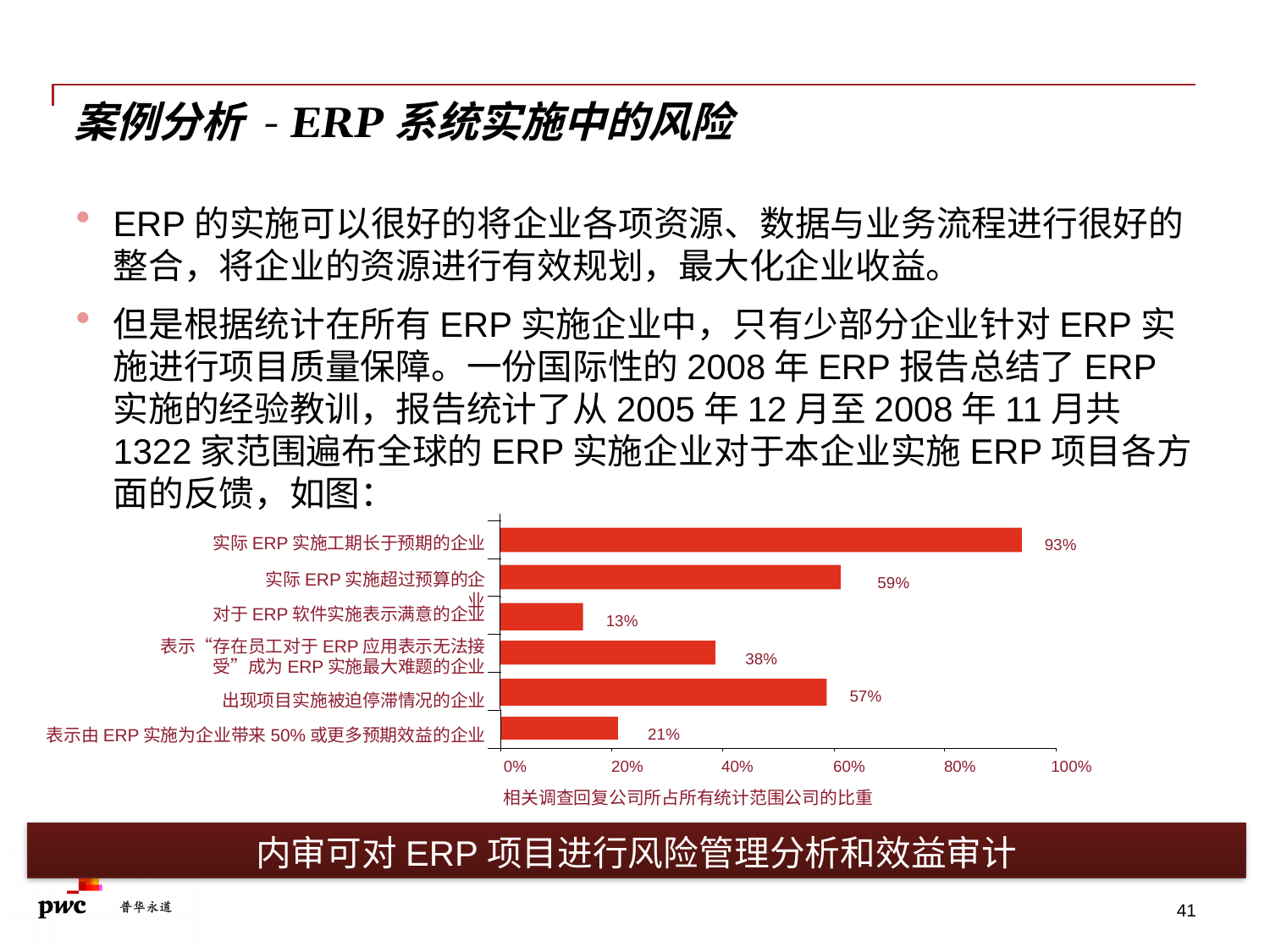

# 案例分析 - ERP系统实施中的风险
ERP的实施可以很好的将企业各项资源、数据与业务流程进行很好的整合，将企业的资源进行有效规划，最大化企业收益。
但是根据统计在所有ERP实施企业中，只有少部分企业针对ERP实施进行项目质量保障。一份国际性的2008年ERP报告总结了ERP实施的经验教训，报告统计了从2005年12月至2008年11月共1322家范围遍布全球的ERP实施企业对于本企业实施ERP项目各方面的反馈，如图：

实际ERP实施工期长于预期的企业
93%

实际ERP实施超过预算的企业
59%

对于ERP软件实施表示满意的企业

13%

表示“存在员工对于ERP应用表示无法接受”成为ERP实施最大难题的企业

38%

57%
出现项目实施被迫停滞情况的企业

表示由ERP实施为企业带来50%或更多预期效益的企业
21%

0%
20%
40%
60%
80%
100%
相关调查回复公司所占所有统计范围公司的比重
内审可对ERP项目进行风险管理分析和效益审计
41